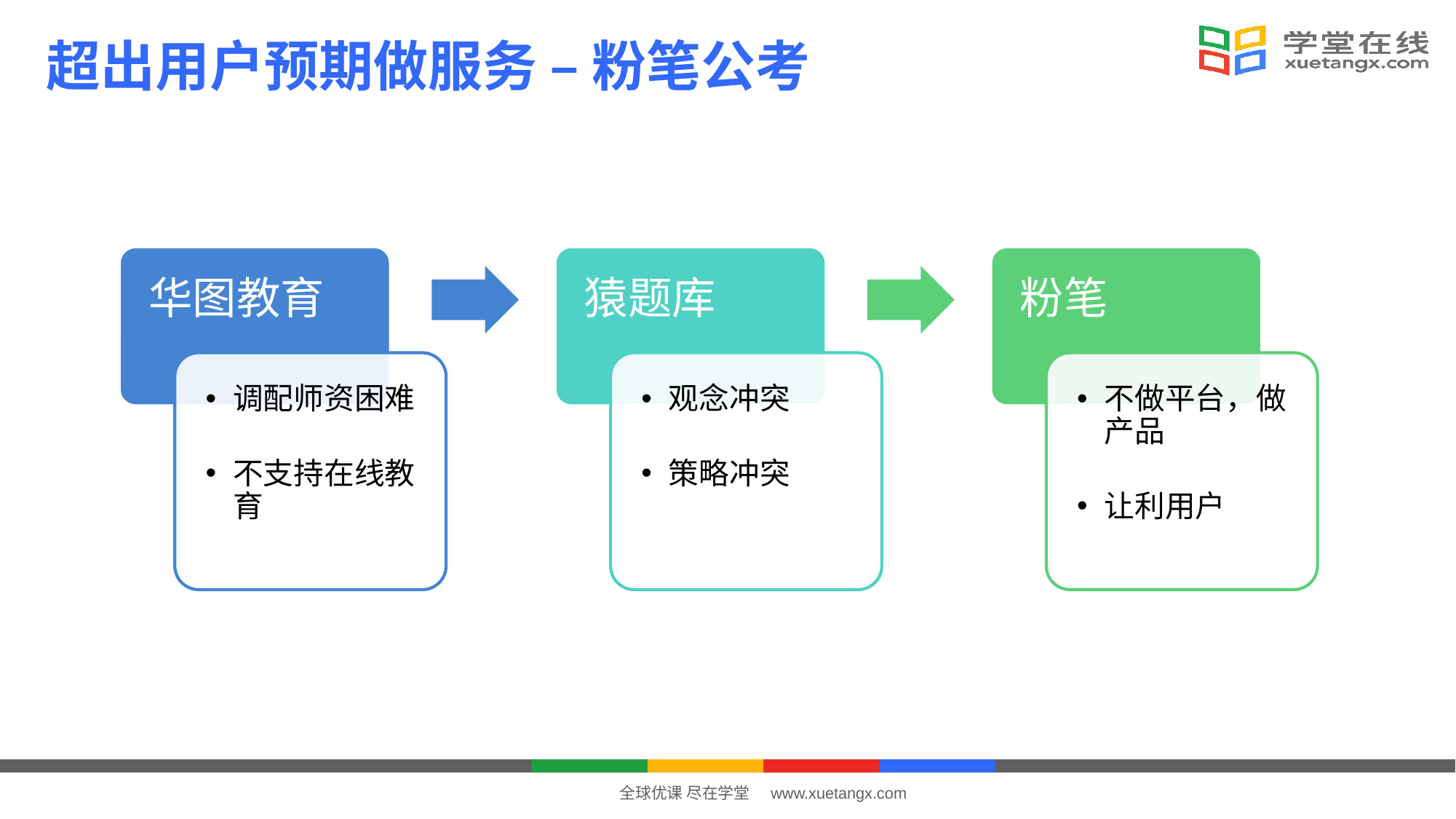

超出用户预期做服务 – 粉笔公考
华图教育
调配师资困难

不支持在线教育

猿题库
观念冲突

策略冲突

粉笔
不做平台，做产品

让利用户